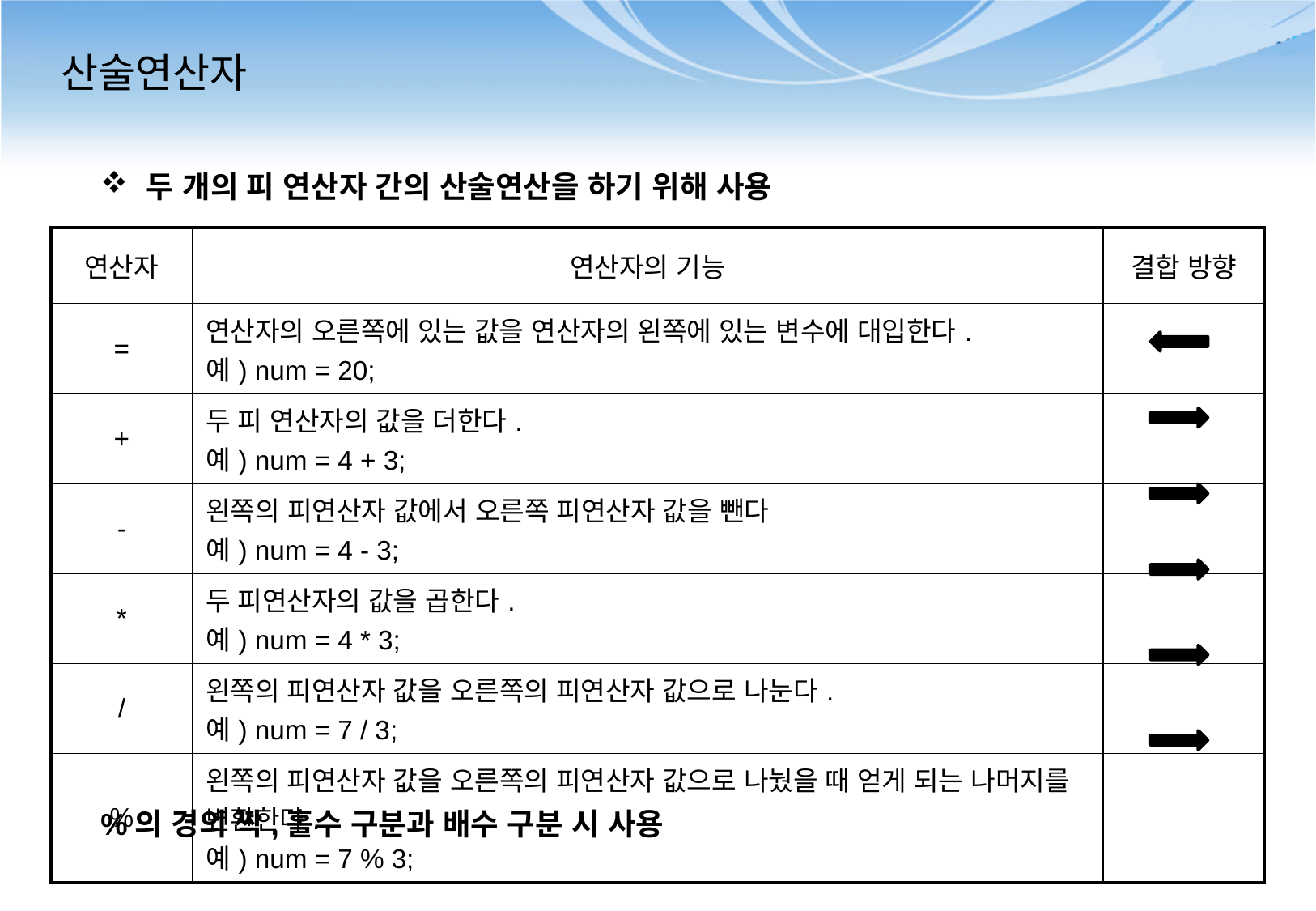

# 산술연산자
두 개의 피 연산자 간의 산술연산을 하기 위해 사용

%의 경의 짝,홀수 구분과 배수 구분 시 사용
| 연산자 | 연산자의 기능 | 결합 방향 |
| --- | --- | --- |
| = | 연산자의 오른쪽에 있는 값을 연산자의 왼쪽에 있는 변수에 대입한다. 예) num = 20; |  |
| + | 두 피 연산자의 값을 더한다. 예) num = 4 + 3; |  |
| - | 왼쪽의 피연산자 값에서 오른쪽 피연산자 값을 뺀다 예) num = 4 - 3; |  |
| \* | 두 피연산자의 값을 곱한다. 예) num = 4 \* 3; |  |
| / | 왼쪽의 피연산자 값을 오른쪽의 피연산자 값으로 나눈다. 예) num = 7 / 3; |  |
| % | 왼쪽의 피연산자 값을 오른쪽의 피연산자 값으로 나눴을 때 얻게 되는 나머지를 변환한다. 예) num = 7 % 3; |  |